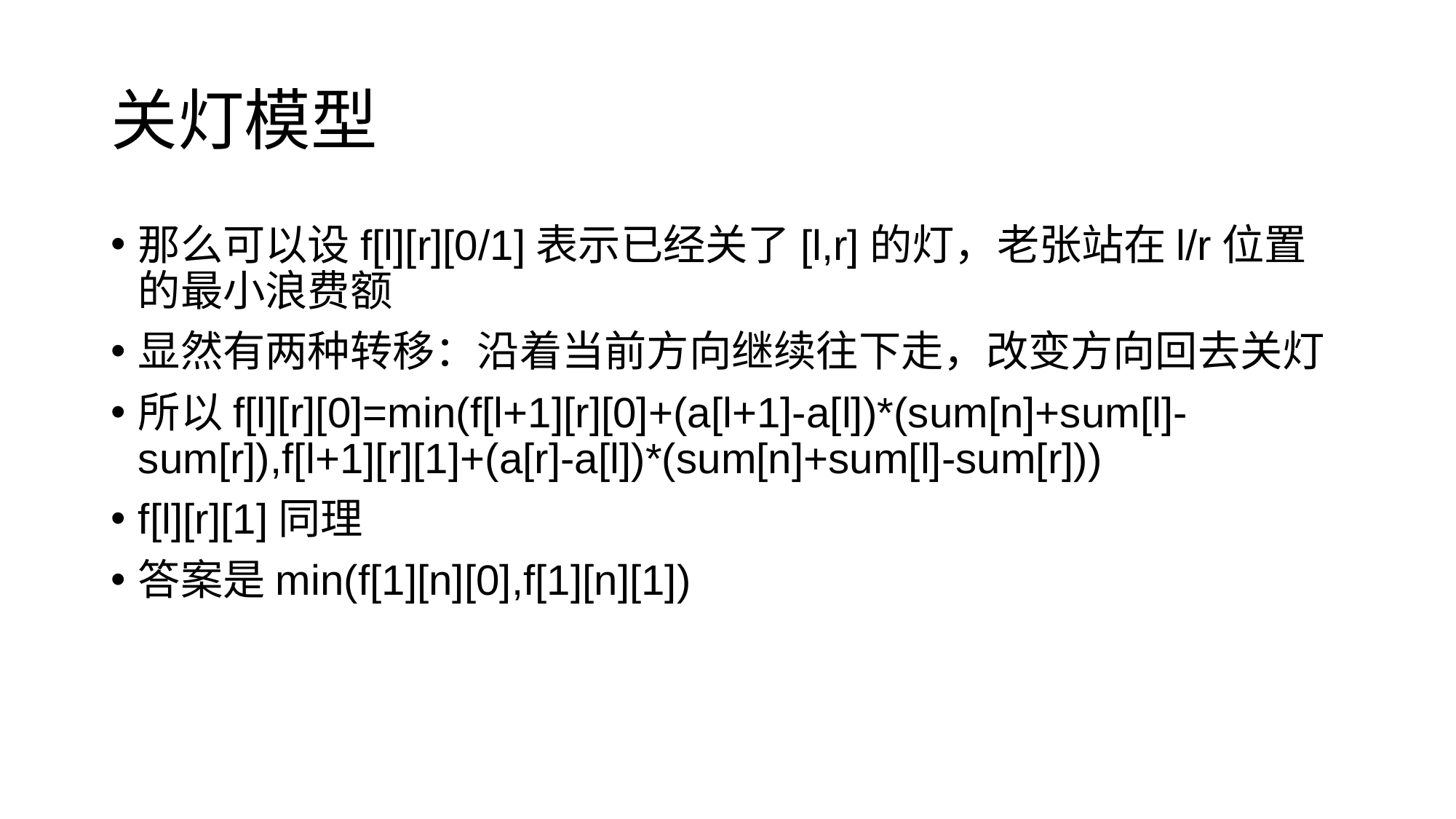

# 关灯模型
那么可以设f[l][r][0/1]表示已经关了[l,r]的灯，老张站在l/r位置的最小浪费额
显然有两种转移：沿着当前方向继续往下走，改变方向回去关灯
所以f[l][r][0]=min(f[l+1][r][0]+(a[l+1]-a[l])*(sum[n]+sum[l]-sum[r]),f[l+1][r][1]+(a[r]-a[l])*(sum[n]+sum[l]-sum[r]))
f[l][r][1]同理
答案是min(f[1][n][0],f[1][n][1])